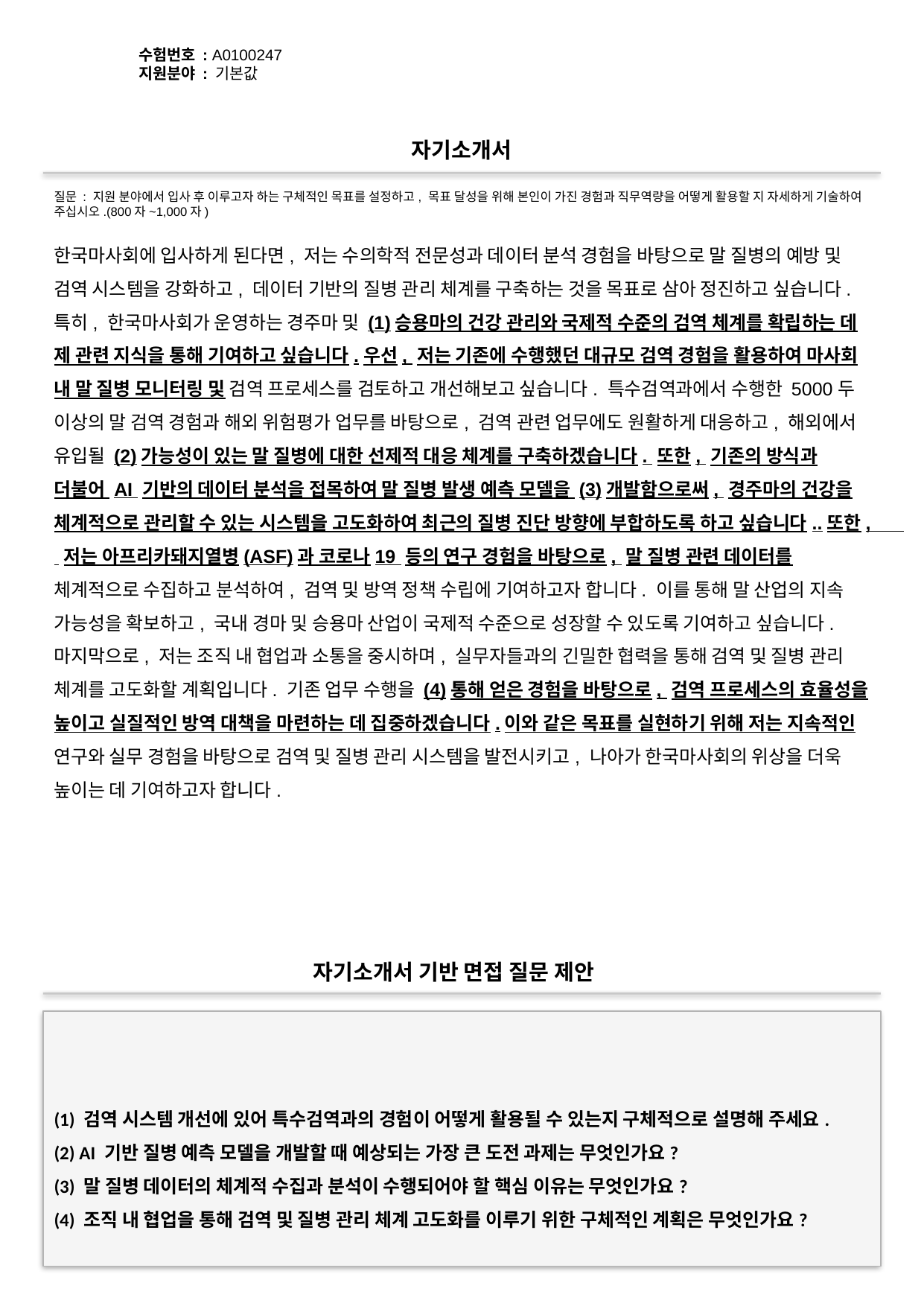

수험번호 : A0100247
지원분야 : 기본값
#

자기소개서

질문 : 지원 분야에서 입사 후 이루고자 하는 구체적인 목표를 설정하고, 목표 달성을 위해 본인이 가진 경험과 직무역량을 어떻게 활용할 지 자세하게 기술하여 주십시오.(800자~1,000자)

한국마사회에 입사하게 된다면, 저는 수의학적 전문성과 데이터 분석 경험을 바탕으로 말 질병의 예방 및 검역 시스템을 강화하고, 데이터 기반의 질병 관리 체계를 구축하는 것을 목표로 삼아 정진하고 싶습니다. 특히, 한국마사회가 운영하는 경주마 및 (1)승용마의 건강 관리와 국제적 수준의 검역 체계를 확립하는 데 제 관련 지식을 통해 기여하고 싶습니다.우선, 저는 기존에 수행했던 대규모 검역 경험을 활용하여 마사회 내 말 질병 모니터링 및 검역 프로세스를 검토하고 개선해보고 싶습니다. 특수검역과에서 수행한 5000두 이상의 말 검역 경험과 해외 위험평가 업무를 바탕으로, 검역 관련 업무에도 원활하게 대응하고, 해외에서 유입될 (2)가능성이 있는 말 질병에 대한 선제적 대응 체계를 구축하겠습니다. 또한, 기존의 방식과 더불어 AI 기반의 데이터 분석을 접목하여 말 질병 발생 예측 모델을 (3)개발함으로써, 경주마의 건강을 체계적으로 관리할 수 있는 시스템을 고도화하여 최근의 질병 진단 방향에 부합하도록 하고 싶습니다..또한, 저는 아프리카돼지열병(ASF)과 코로나19 등의 연구 경험을 바탕으로, 말 질병 관련 데이터를 체계적으로 수집하고 분석하여, 검역 및 방역 정책 수립에 기여하고자 합니다. 이를 통해 말 산업의 지속 가능성을 확보하고, 국내 경마 및 승용마 산업이 국제적 수준으로 성장할 수 있도록 기여하고 싶습니다.마지막으로, 저는 조직 내 협업과 소통을 중시하며, 실무자들과의 긴밀한 협력을 통해 검역 및 질병 관리 체계를 고도화할 계획입니다. 기존 업무 수행을 (4)통해 얻은 경험을 바탕으로, 검역 프로세스의 효율성을 높이고 실질적인 방역 대책을 마련하는 데 집중하겠습니다.이와 같은 목표를 실현하기 위해 저는 지속적인 연구와 실무 경험을 바탕으로 검역 및 질병 관리 시스템을 발전시키고, 나아가 한국마사회의 위상을 더욱 높이는 데 기여하고자 합니다.

자기소개서 기반 면접 질문 제안

(1) 검역 시스템 개선에 있어 특수검역과의 경험이 어떻게 활용될 수 있는지 구체적으로 설명해 주세요.
(2) AI 기반 질병 예측 모델을 개발할 때 예상되는 가장 큰 도전 과제는 무엇인가요?
(3) 말 질병 데이터의 체계적 수집과 분석이 수행되어야 할 핵심 이유는 무엇인가요?
(4) 조직 내 협업을 통해 검역 및 질병 관리 체계 고도화를 이루기 위한 구체적인 계획은 무엇인가요?